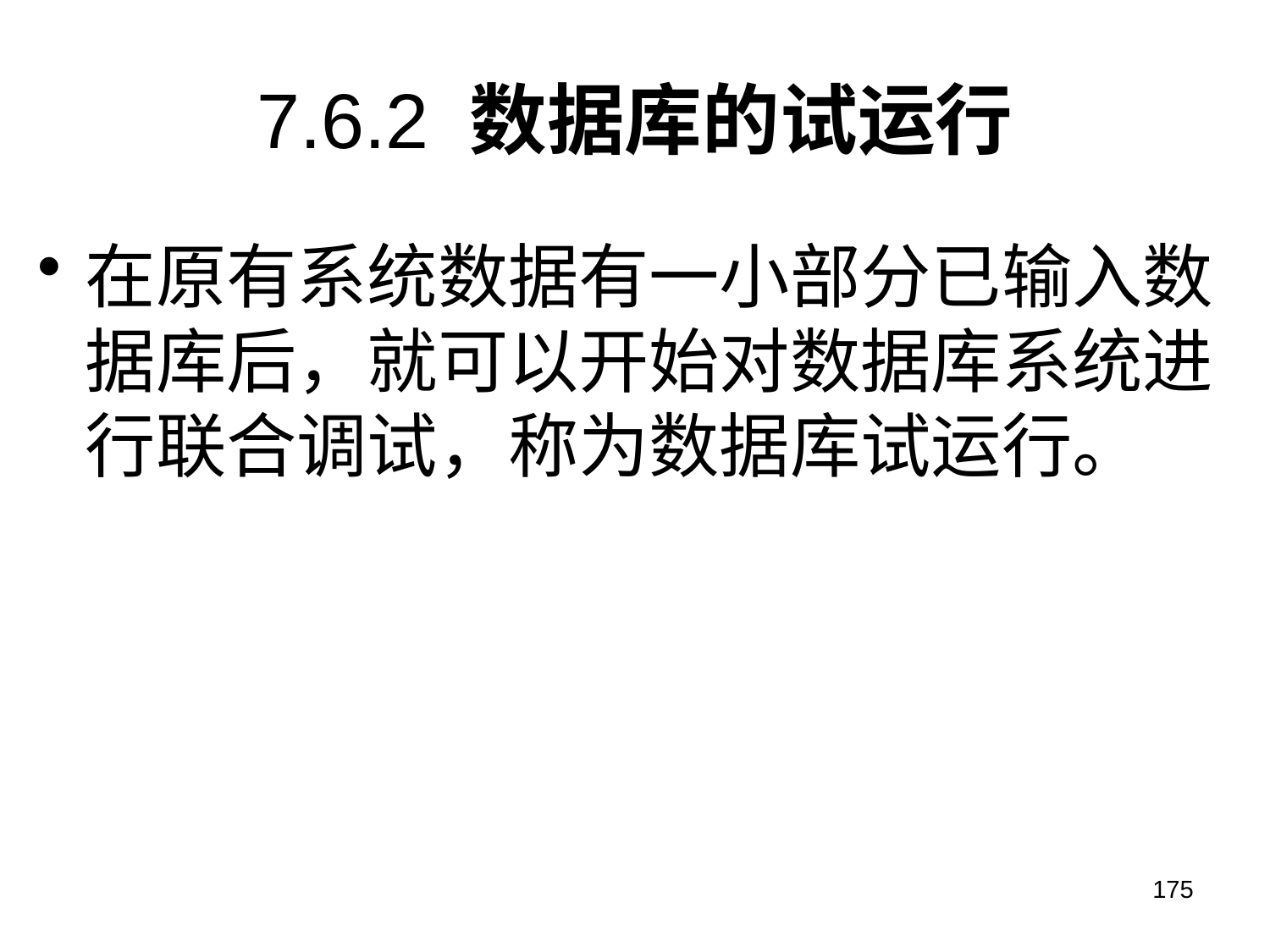

# 7.6.2 数据库的试运行
在原有系统数据有一小部分已输入数据库后，就可以开始对数据库系统进行联合调试，称为数据库试运行。

175